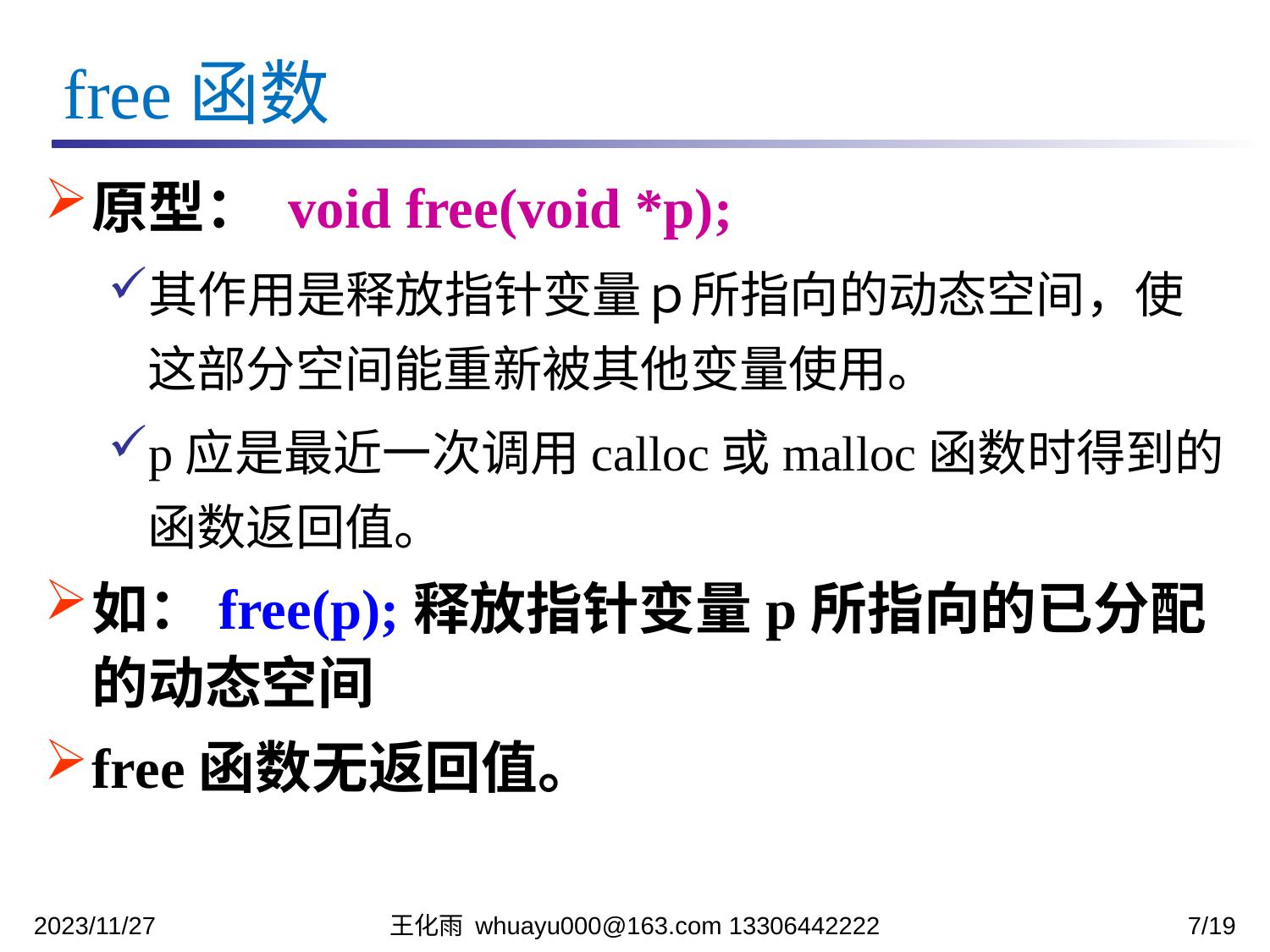

free函数
原型： void free(void *p);
其作用是释放指针变量ｐ所指向的动态空间，使这部分空间能重新被其他变量使用。
p应是最近一次调用calloc或malloc函数时得到的函数返回值。
如：free(p);释放指针变量p所指向的已分配的动态空间
free函数无返回值。
2023/11/27
王化雨 whuayu000@163.com 13306442222
7/19